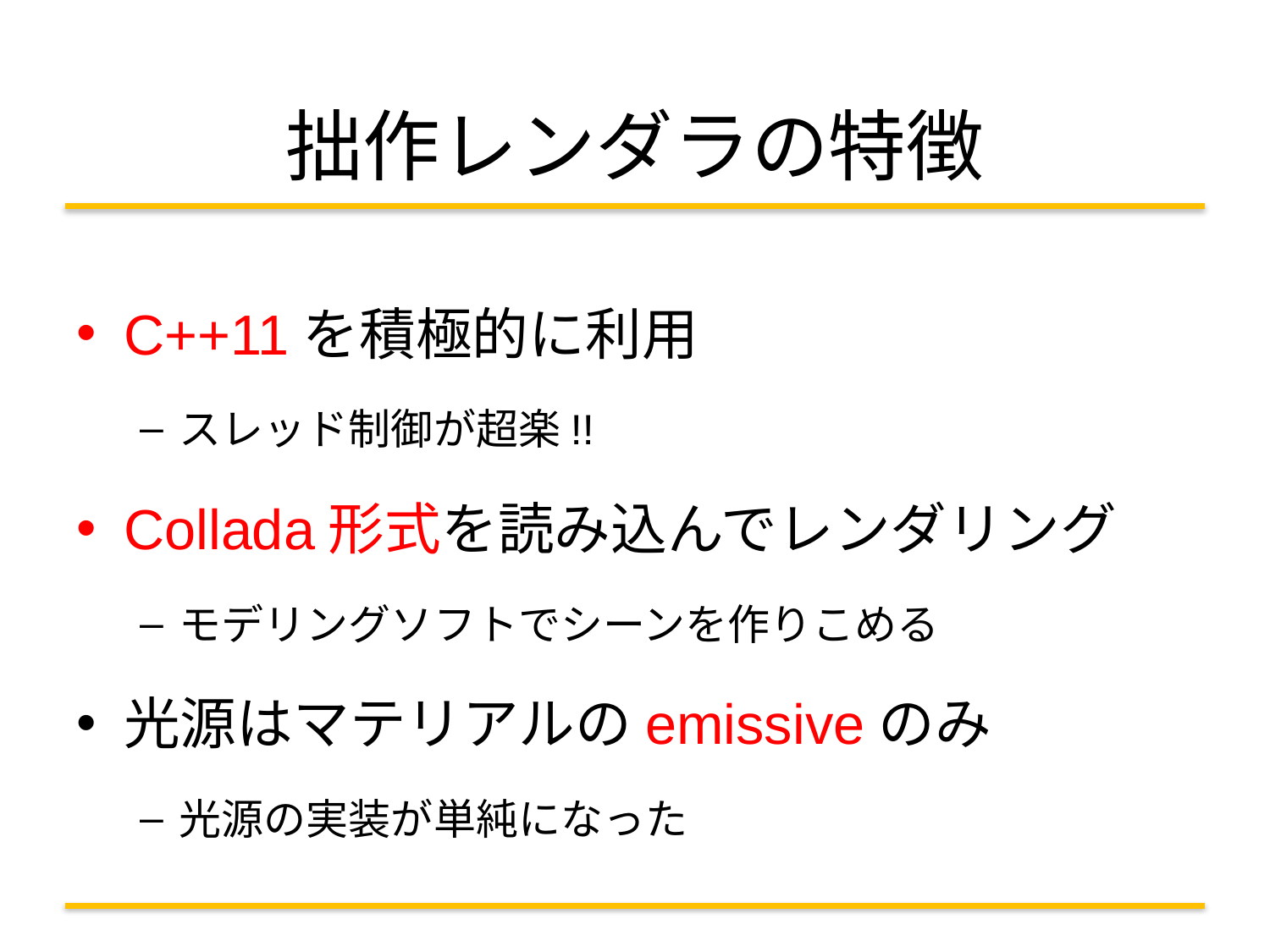

# 拙作レンダラの特徴
C++11を積極的に利用
スレッド制御が超楽!!
Collada形式を読み込んでレンダリング
モデリングソフトでシーンを作りこめる
光源はマテリアルのemissiveのみ
光源の実装が単純になった